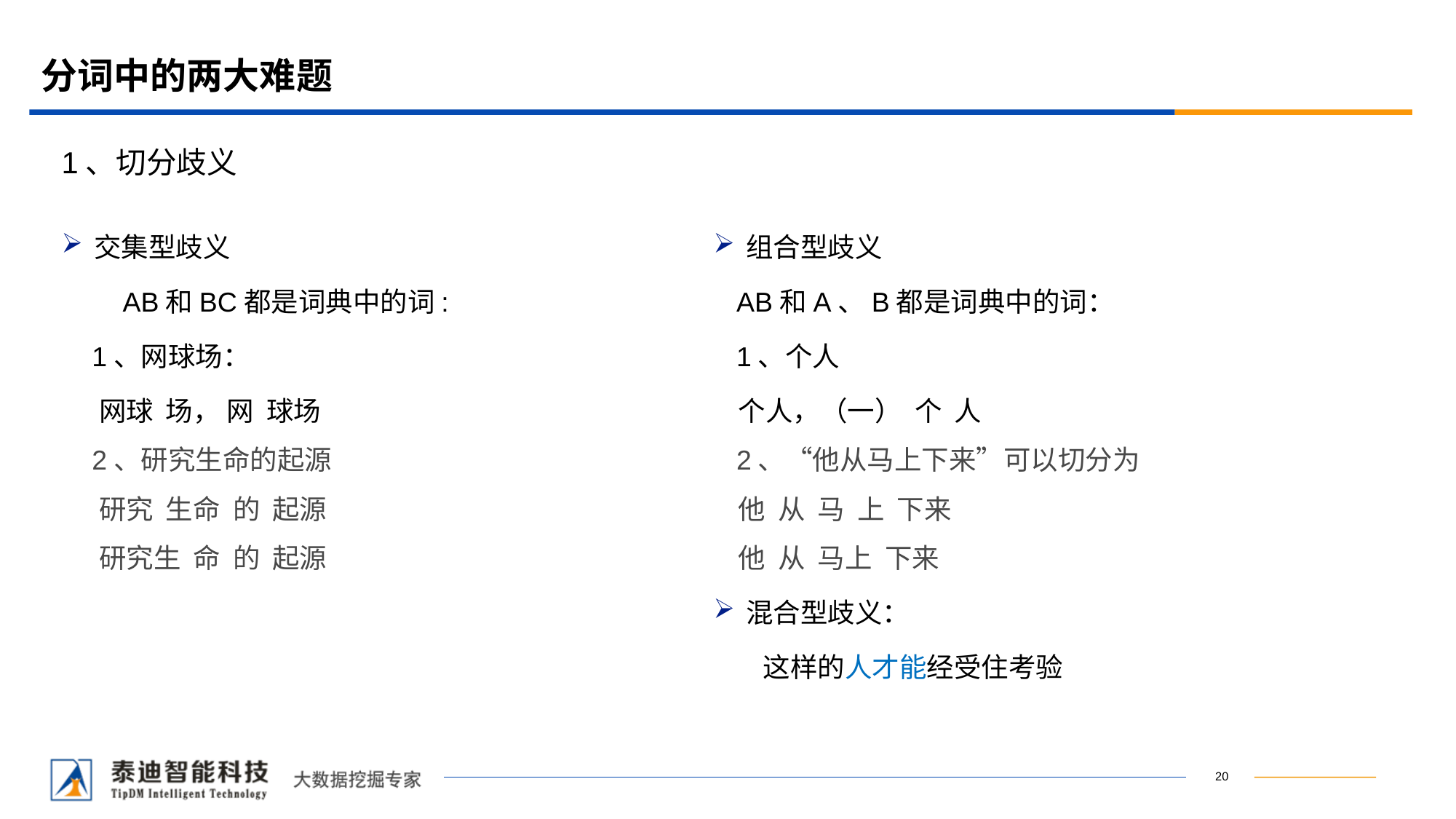

# 分词中的两大难题
1、切分歧义
交集型歧义
        AB和BC都是词典中的词:
    1、网球场：
     网球  场， 网  球场
    2、研究生命的起源
     研究  生命  的  起源
     研究生  命  的  起源

组合型歧义
   AB和A、B都是词典中的词：
   1、个人
   个人，（一）  个  人
   2、“他从马上下来”可以切分为
   他  从  马  上  下来
   他  从  马上  下来
混合型歧义：
       这样的人才能经受住考验